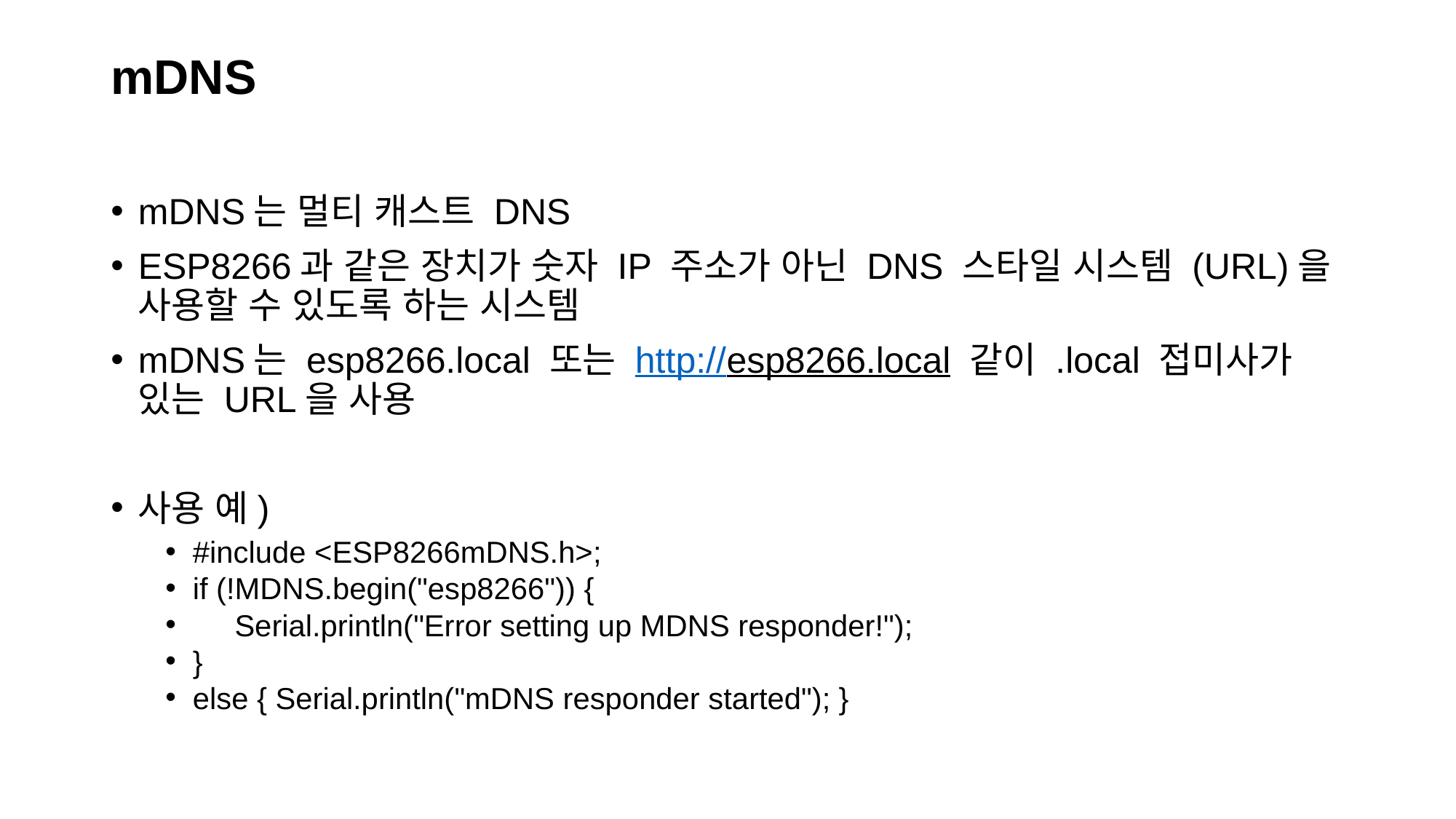

# mDNS
mDNS는 멀티 캐스트 DNS
ESP8266과 같은 장치가 숫자 IP 주소가 아닌 DNS 스타일 시스템 (URL)을 사용할 수 있도록 하는 시스템
mDNS는 esp8266.local 또는 http://esp8266.local 같이 .local 접미사가 있는 URL을 사용

사용 예)
#include <ESP8266mDNS.h>;
if (!MDNS.begin("esp8266")) {
     Serial.println("Error setting up MDNS responder!");
}
else { Serial.println("mDNS responder started"); }